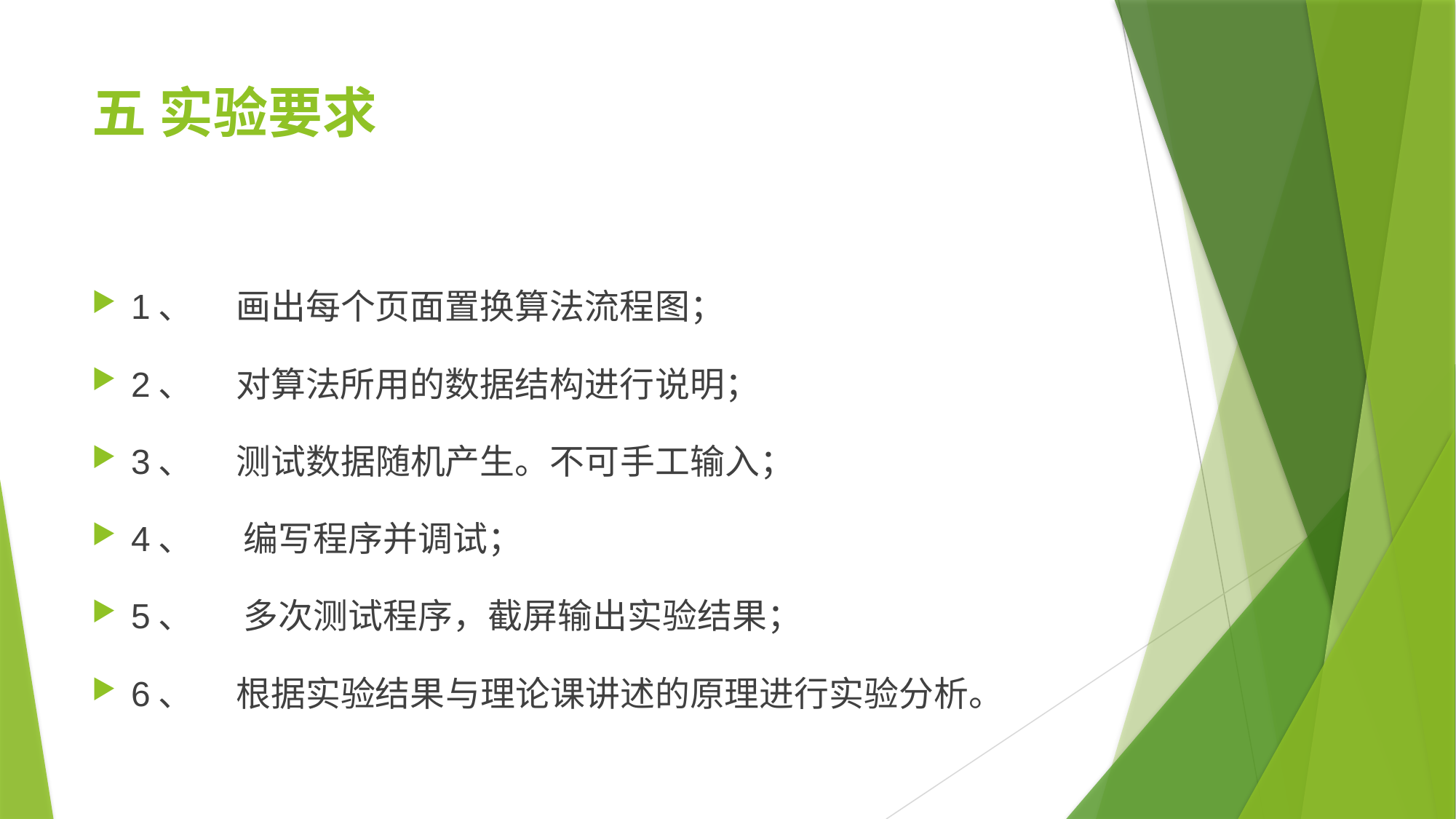

# 五 实验要求
1、	画出每个页面置换算法流程图；
2、	对算法所用的数据结构进行说明；
3、	测试数据随机产生。不可手工输入；
4、	 编写程序并调试；
5、	 多次测试程序，截屏输出实验结果；
6、	根据实验结果与理论课讲述的原理进行实验分析。